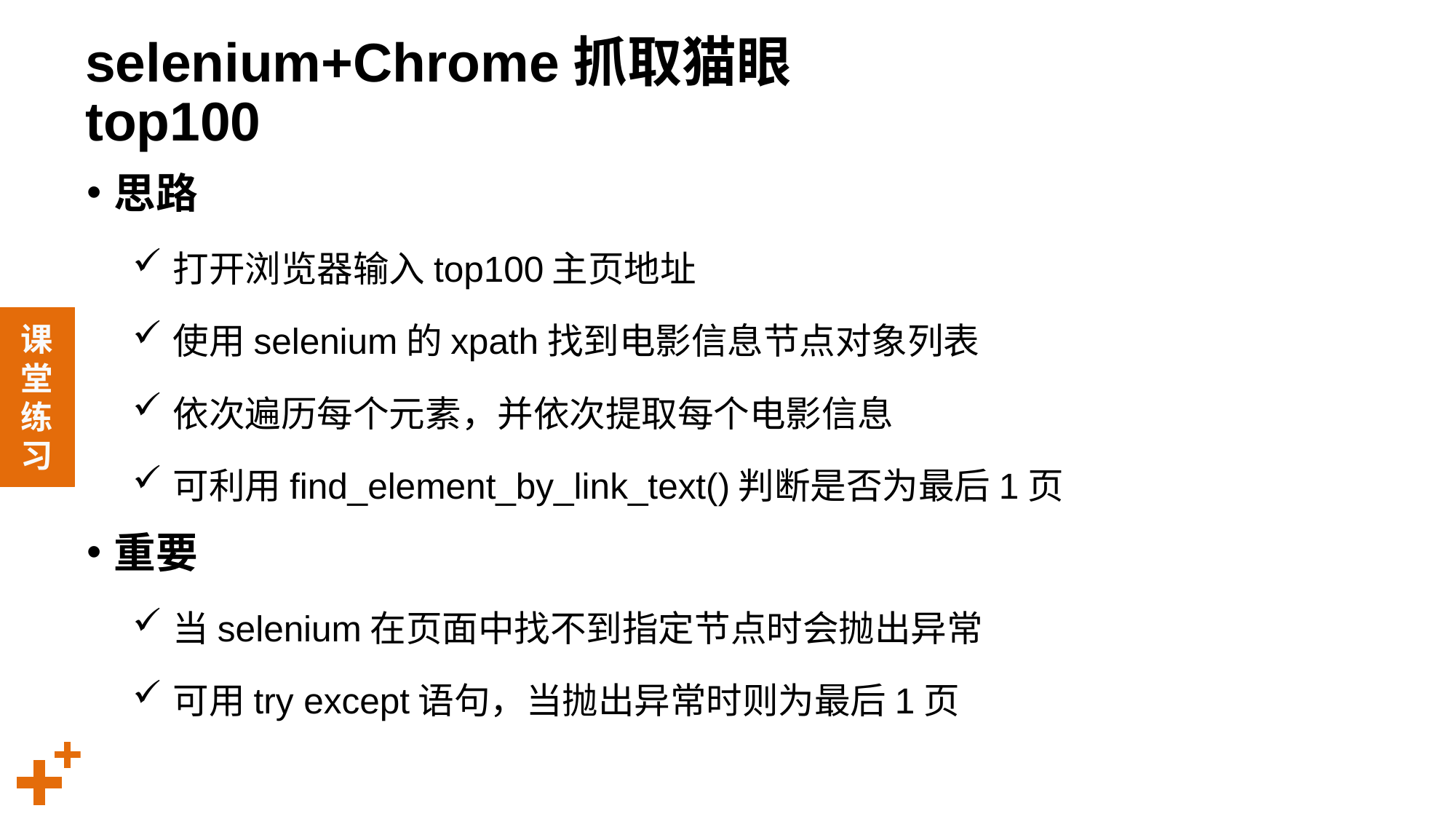

# selenium+Chrome抓取猫眼top100
思路
打开浏览器输入top100主页地址
使用selenium的xpath找到电影信息节点对象列表
依次遍历每个元素，并依次提取每个电影信息
可利用find_element_by_link_text()判断是否为最后1页
重要
当selenium在页面中找不到指定节点时会抛出异常
可用try except语句，当抛出异常时则为最后1页